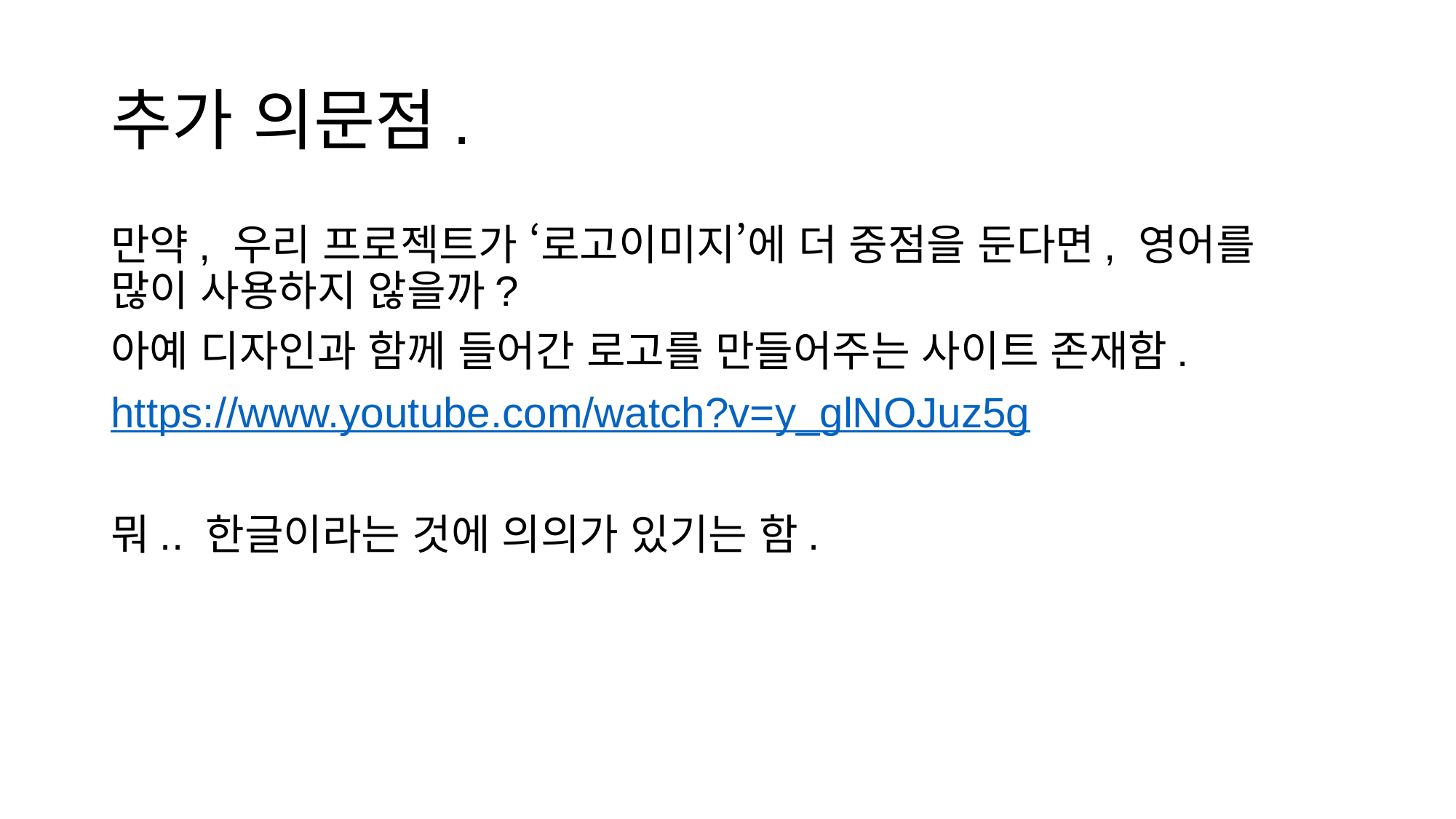

# 추가 의문점.
만약, 우리 프로젝트가 ‘로고이미지’에 더 중점을 둔다면, 영어를 많이 사용하지 않을까?
아예 디자인과 함께 들어간 로고를 만들어주는 사이트 존재함.
https://www.youtube.com/watch?v=y_glNOJuz5g

뭐.. 한글이라는 것에 의의가 있기는 함.